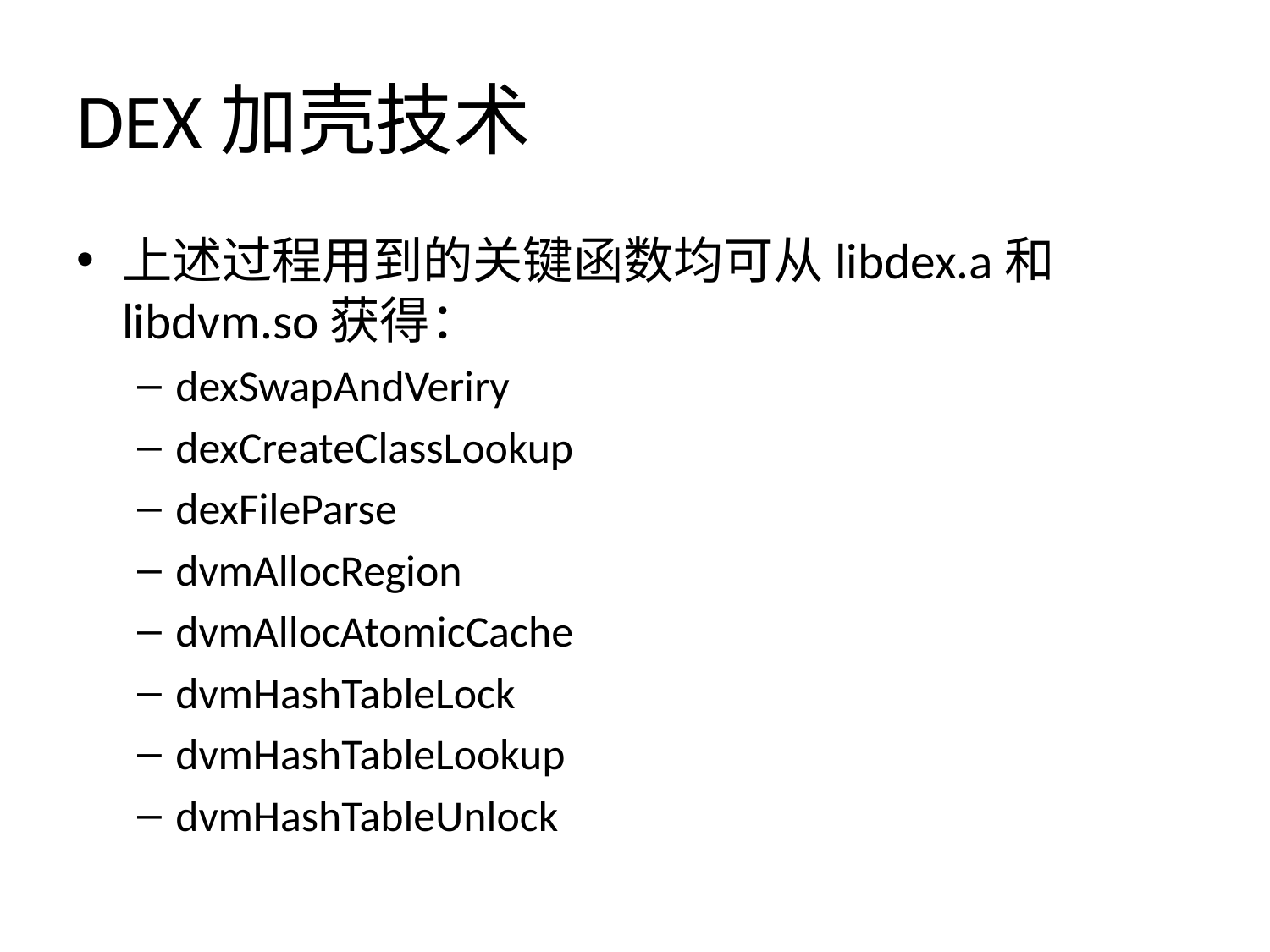

# DEX加壳技术
上述过程用到的关键函数均可从libdex.a和libdvm.so获得：
dexSwapAndVeriry
dexCreateClassLookup
dexFileParse
dvmAllocRegion
dvmAllocAtomicCache
dvmHashTableLock
dvmHashTableLookup
dvmHashTableUnlock